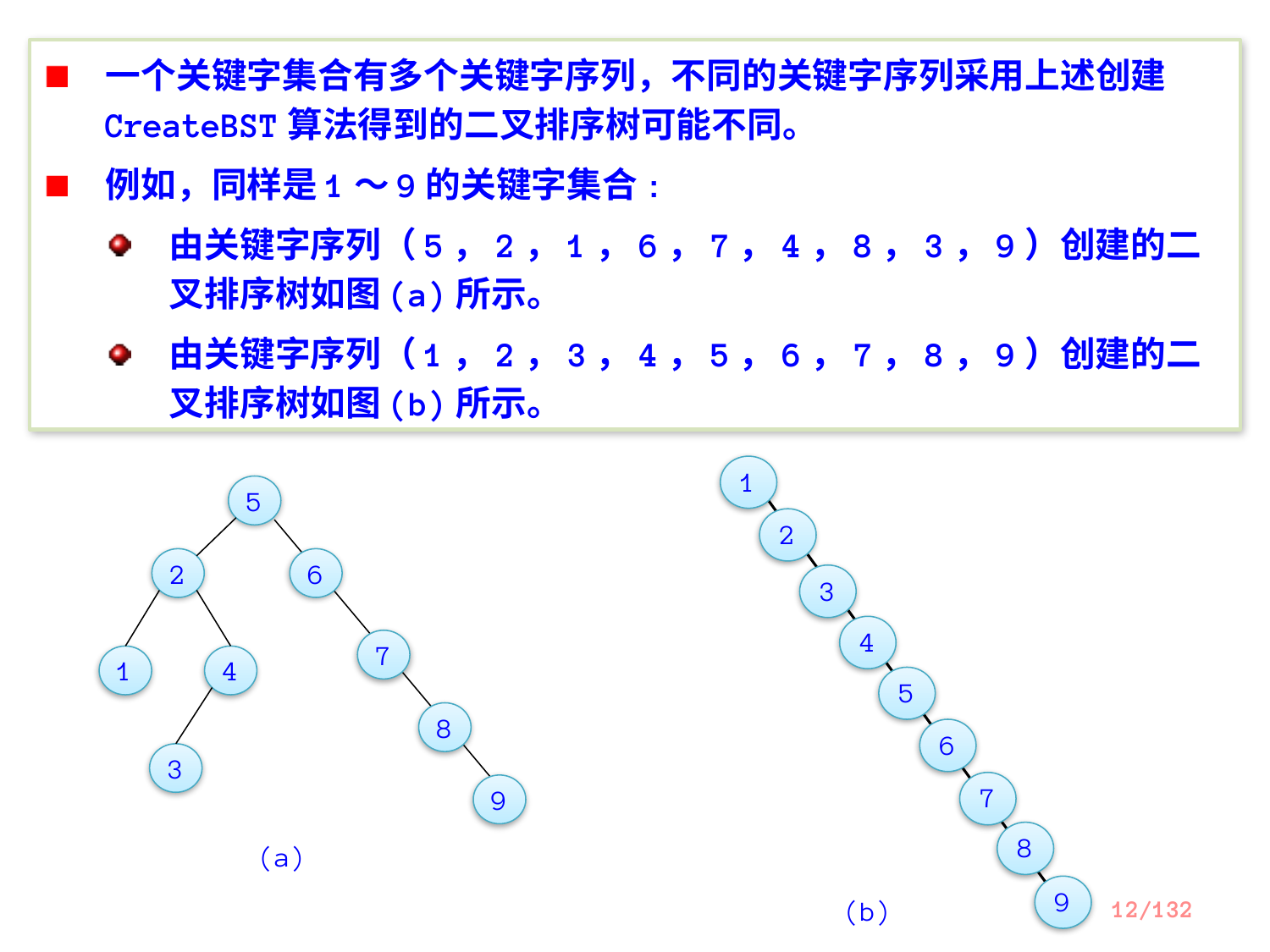

一个关键字集合有多个关键字序列，不同的关键字序列采用上述创建CreateBST算法得到的二叉排序树可能不同。
例如，同样是1～9的关键字集合:
由关键字序列（5，2，1，6，7，4，8，3，9）创建的二叉排序树如图(a)所示。
由关键字序列（1，2，3，4，5，6，7，8，9）创建的二叉排序树如图(b)所示。
1

2
3
4
5
6
7
8
9
(b)
5

2
6

7
1
4

8
3
9
(a)
12/132